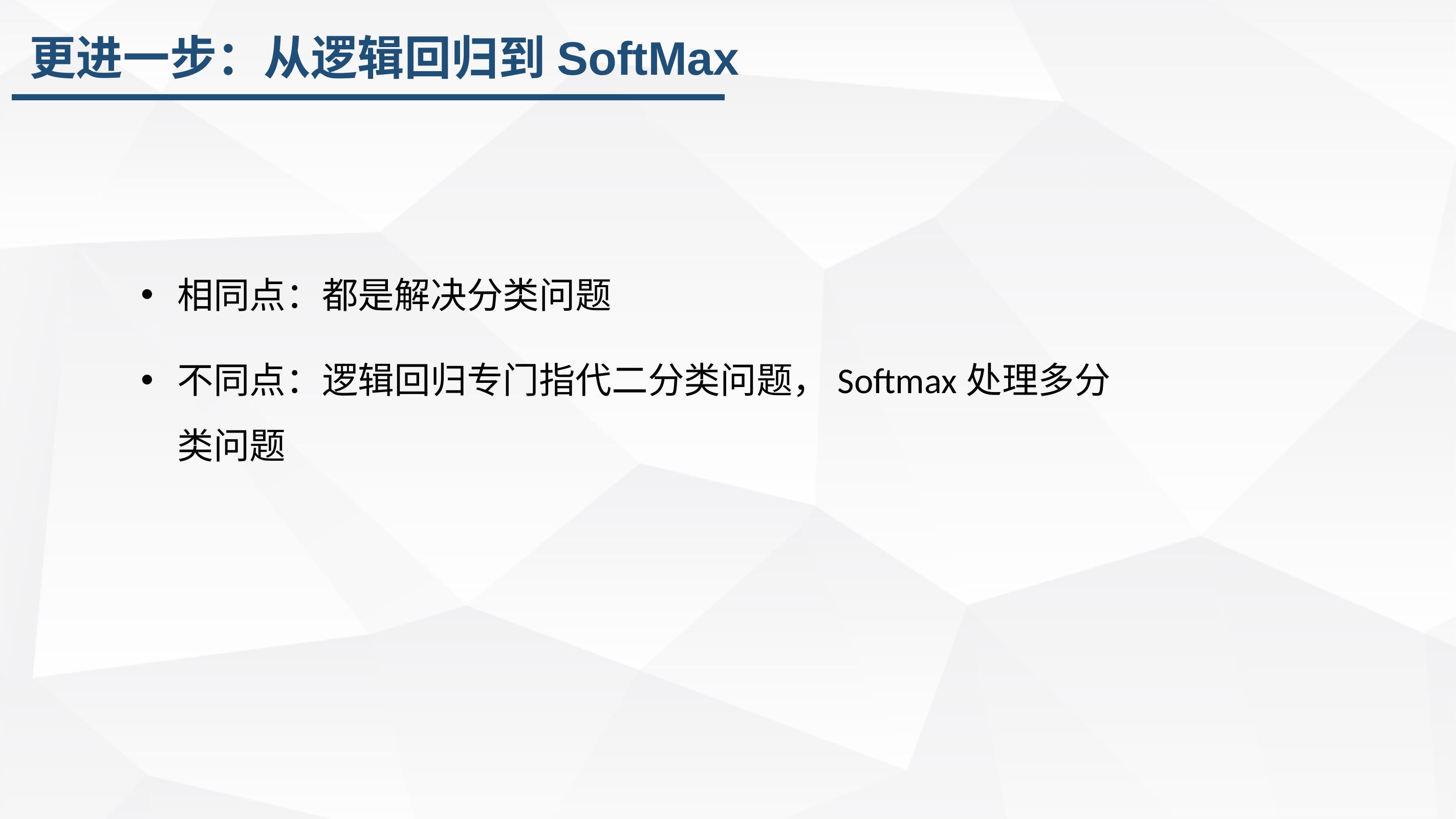

# 更进一步：从逻辑回归到SoftMax
相同点：都是解决分类问题
不同点：逻辑回归专门指代二分类问题，Softmax处理多分类问题